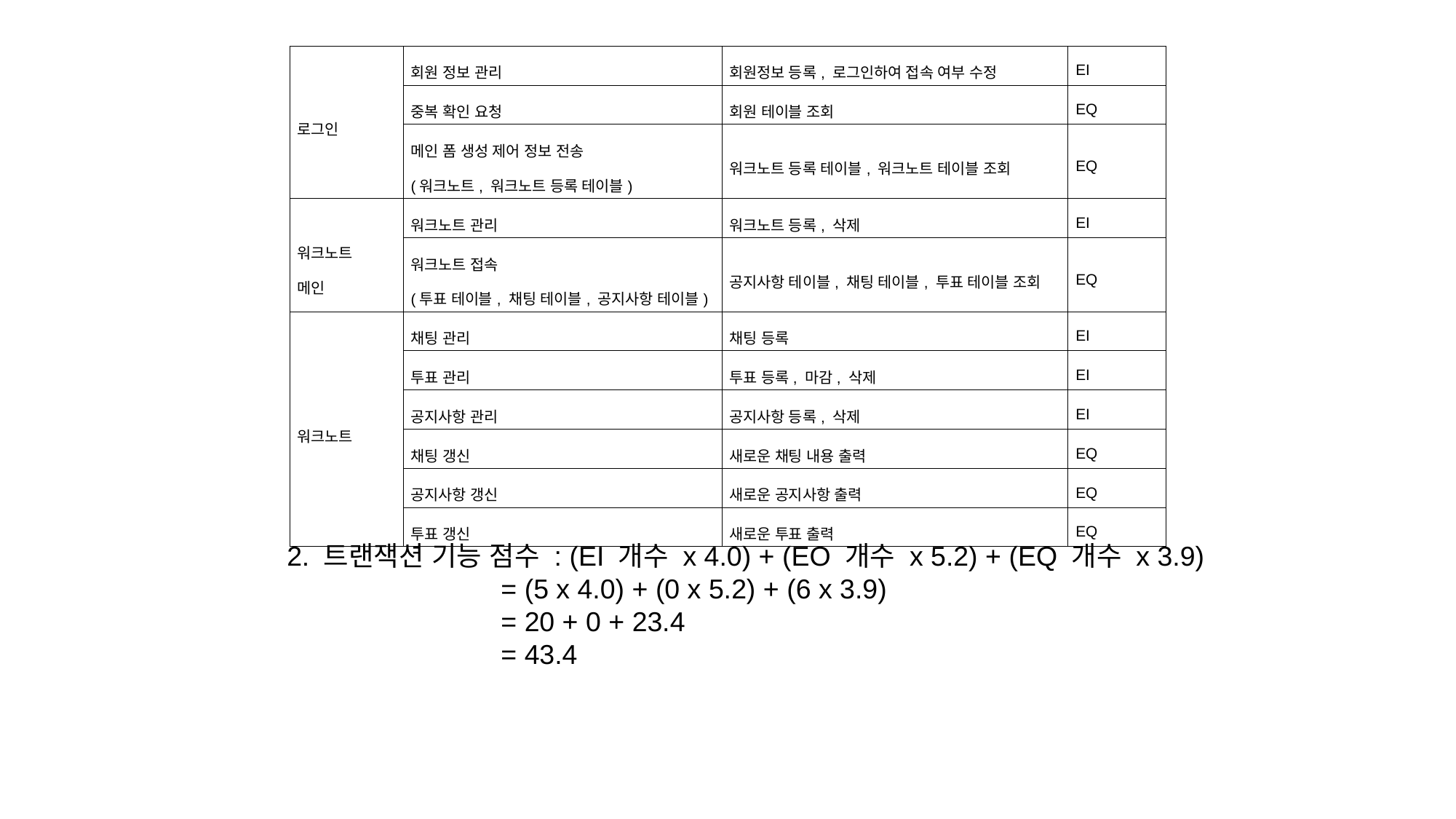

| 로그인 | 회원 정보 관리 | 회원정보 등록, 로그인하여 접속 여부 수정 | EI |
| --- | --- | --- | --- |
|  | 중복 확인 요청 | 회원 테이블 조회 | EQ |
|  | 메인 폼 생성 제어 정보 전송 (워크노트, 워크노트 등록 테이블) | 워크노트 등록 테이블, 워크노트 테이블 조회 | EQ |
| 워크노트 메인 | 워크노트 관리 | 워크노트 등록, 삭제 | EI |
|  | 워크노트 접속 (투표 테이블, 채팅 테이블, 공지사항 테이블) | 공지사항 테이블, 채팅 테이블, 투표 테이블 조회 | EQ |
| 워크노트 | 채팅 관리 | 채팅 등록 | EI |
|  | 투표 관리 | 투표 등록, 마감, 삭제 | EI |
|  | 공지사항 관리 | 공지사항 등록, 삭제 | EI |
|  | 채팅 갱신 | 새로운 채팅 내용 출력 | EQ |
|  | 공지사항 갱신 | 새로운 공지사항 출력 | EQ |
|  | 투표 갱신 | 새로운 투표 출력 | EQ |
2. 트랜잭션 기능 점수 : (EI 개수 x 4.0) + (EO 개수 x 5.2) + (EQ 개수 x 3.9)
                            = (5 x 4.0) + (0 x 5.2) + (6 x 3.9)
                            = 20 + 0 + 23.4
                            = 43.4